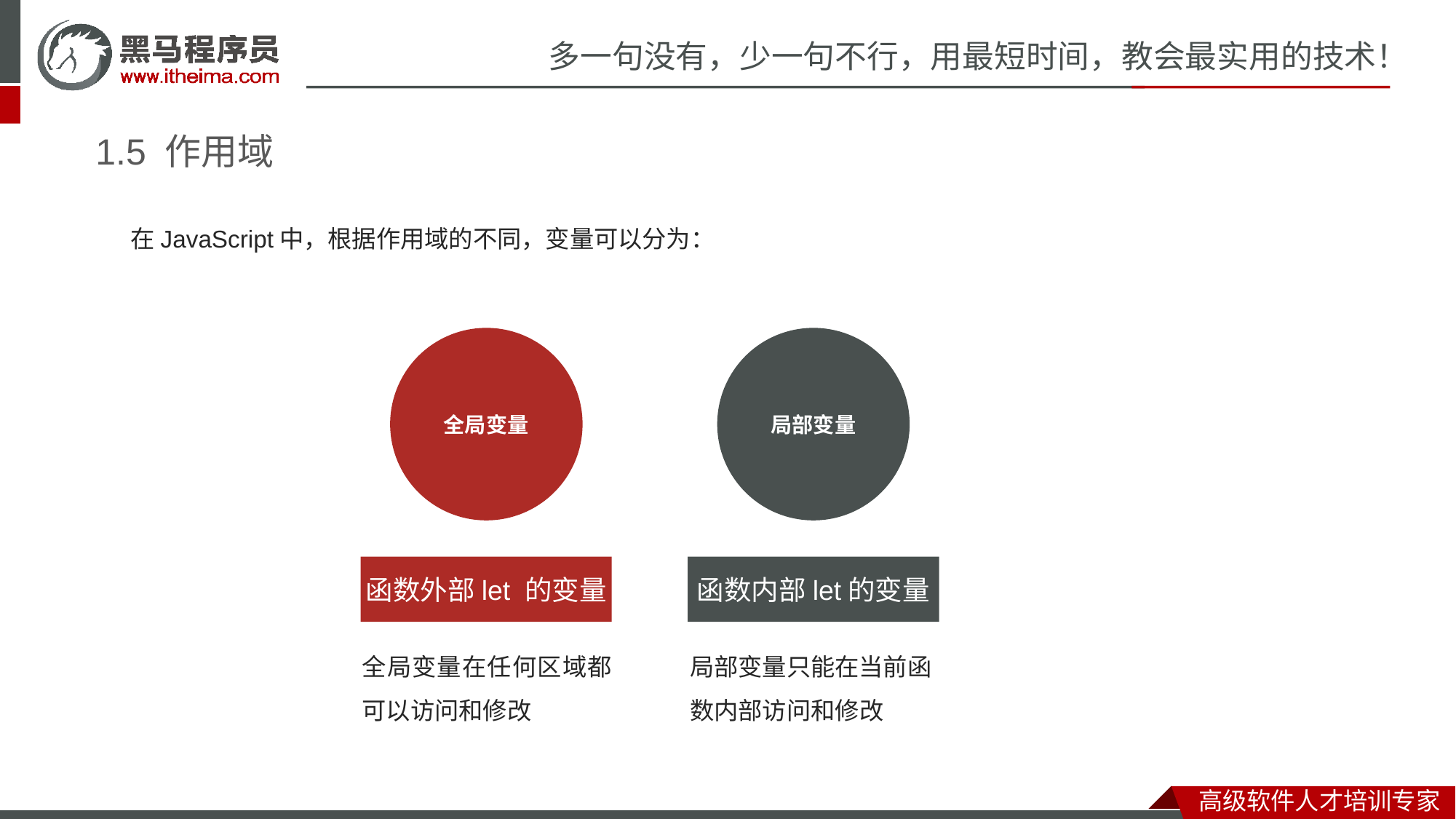

# 1.5 作用域
在JavaScript中，根据作用域的不同，变量可以分为：

全局变量
局部变量
函数外部let 的变量
函数内部let的变量
全局变量在任何区域都可以访问和修改
局部变量只能在当前函数内部访问和修改